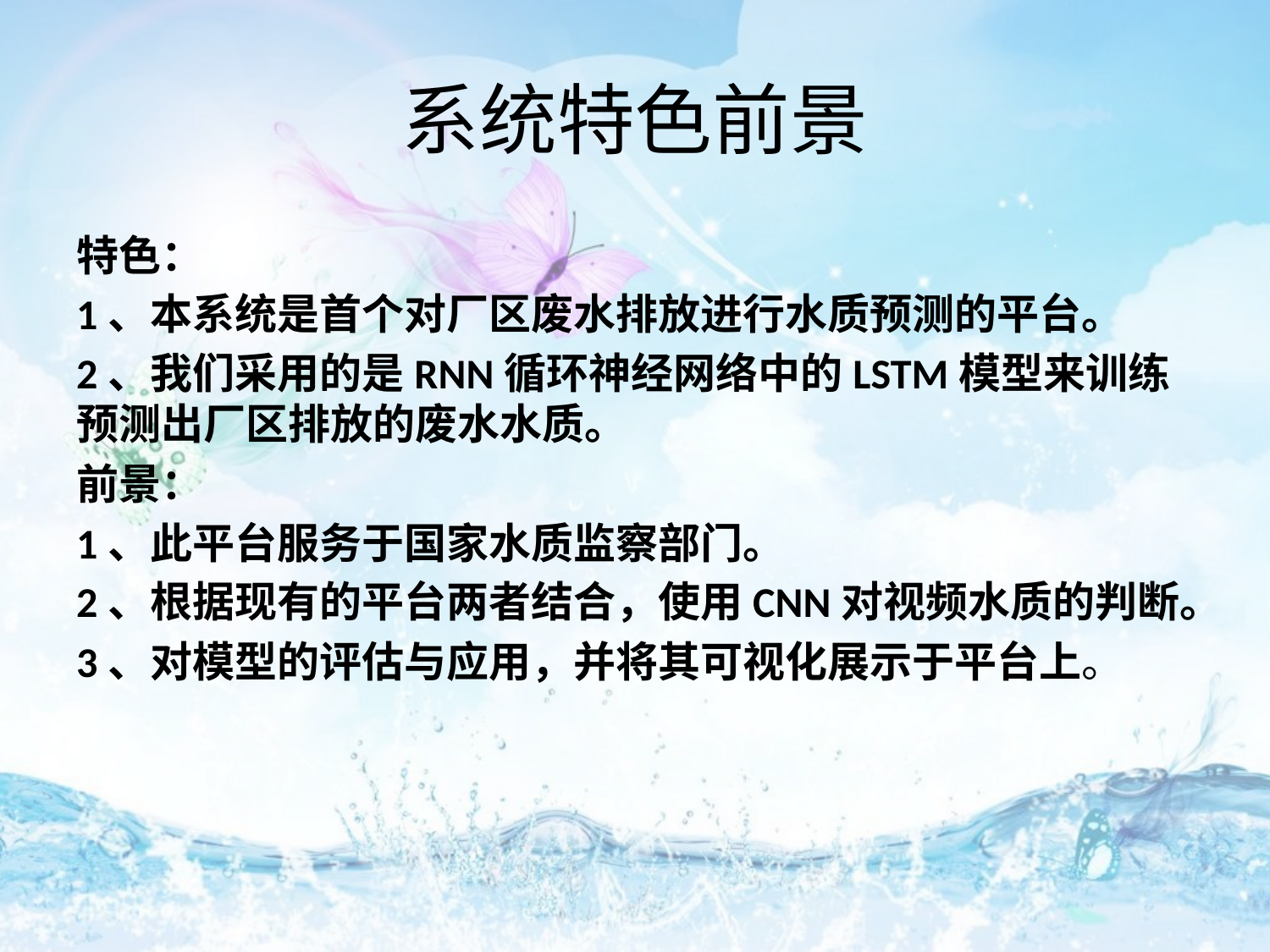

# 系统特色前景
特色：
1、本系统是首个对厂区废水排放进行水质预测的平台。
2、我们采用的是RNN循环神经网络中的LSTM模型来训练预测出厂区排放的废水水质。
前景：
1、此平台服务于国家水质监察部门。
2、根据现有的平台两者结合，使用CNN对视频水质的判断。
3、对模型的评估与应用，并将其可视化展示于平台上。